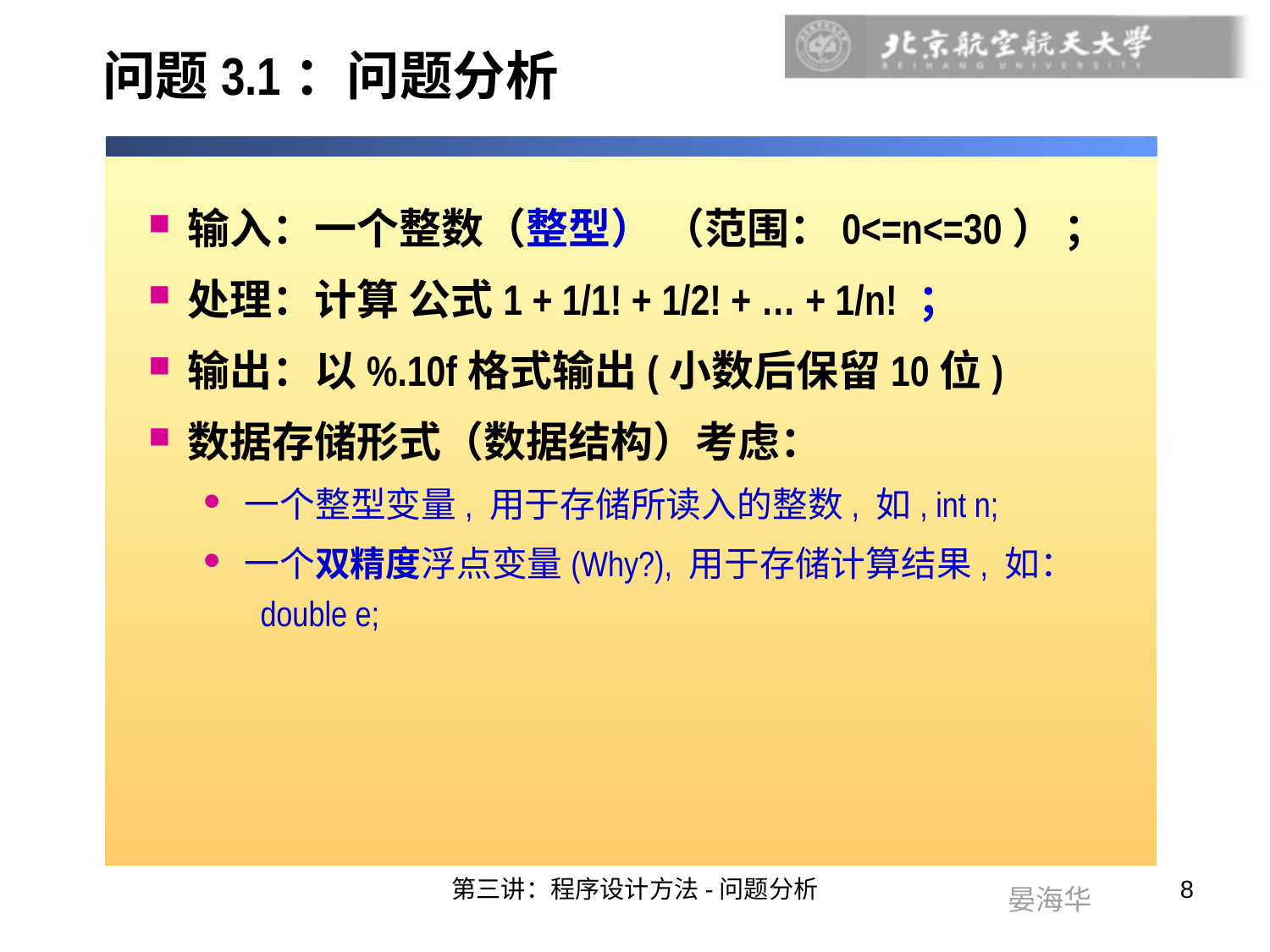

# 问题3.1：问题分析
输入：一个整数（整型） （范围：0<=n<=30） ；
处理：计算 公式1 + 1/1! + 1/2! + … + 1/n! ；
输出：以%.10f格式输出(小数后保留10位)
数据存储形式（数据结构）考虑：
一个整型变量, 用于存储所读入的整数, 如, int n;
一个双精度浮点变量(Why?), 用于存储计算结果, 如：
double e;
第三讲：程序设计方法-问题分析
8